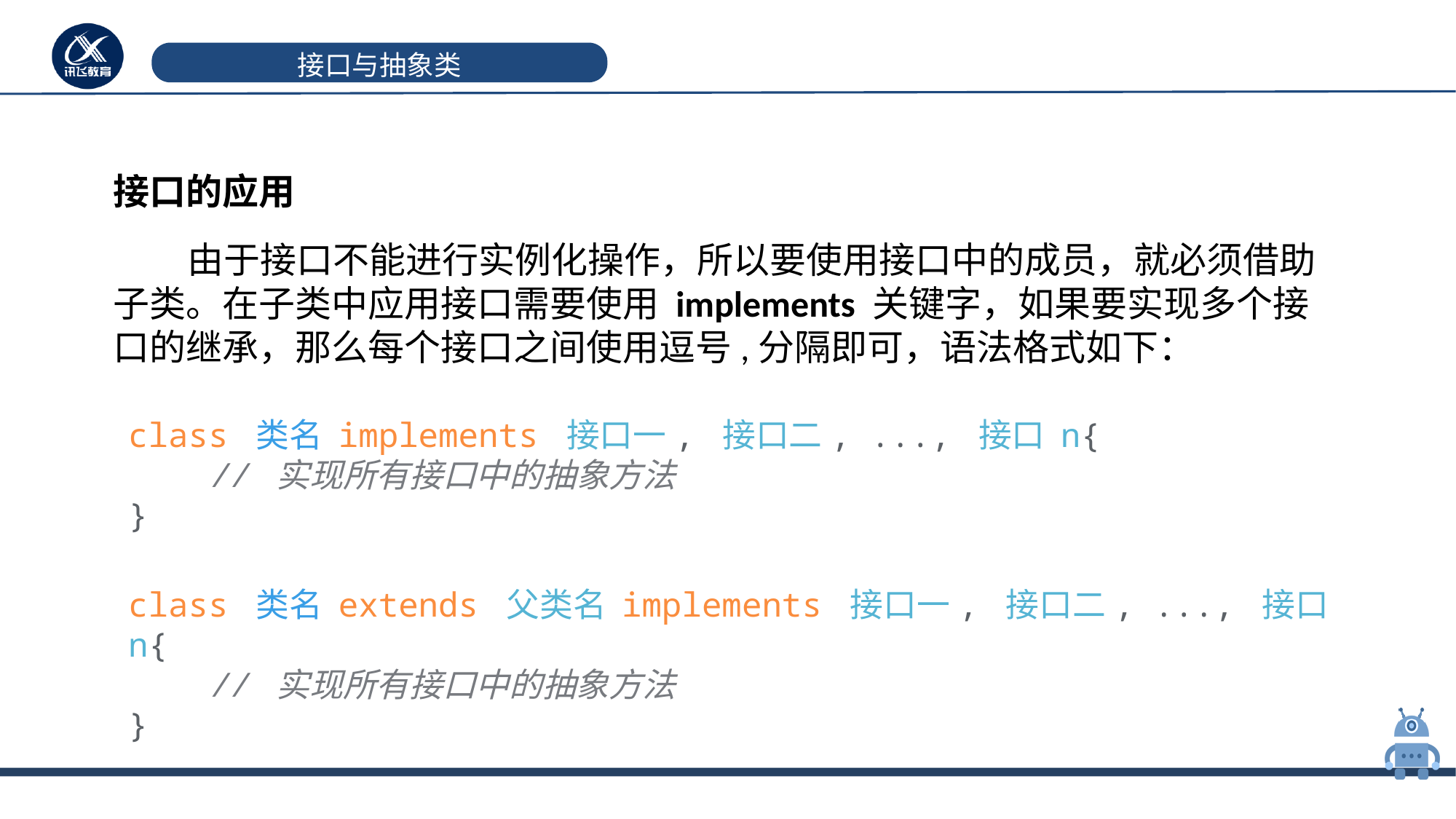

# 接口与抽象类
接口的应用
        由于接口不能进行实例化操作，所以要使用接口中的成员，就必须借助子类。在子类中应用接口需要使用 implements 关键字，如果要实现多个接口的继承，那么每个接口之间使用逗号,分隔即可，语法格式如下：
class 类名 implements 接口一, 接口二, ..., 接口 n{
    // 实现所有接口中的抽象方法
}
class 类名 extends 父类名 implements 接口一, 接口二, ..., 接口 n{
    // 实现所有接口中的抽象方法
}